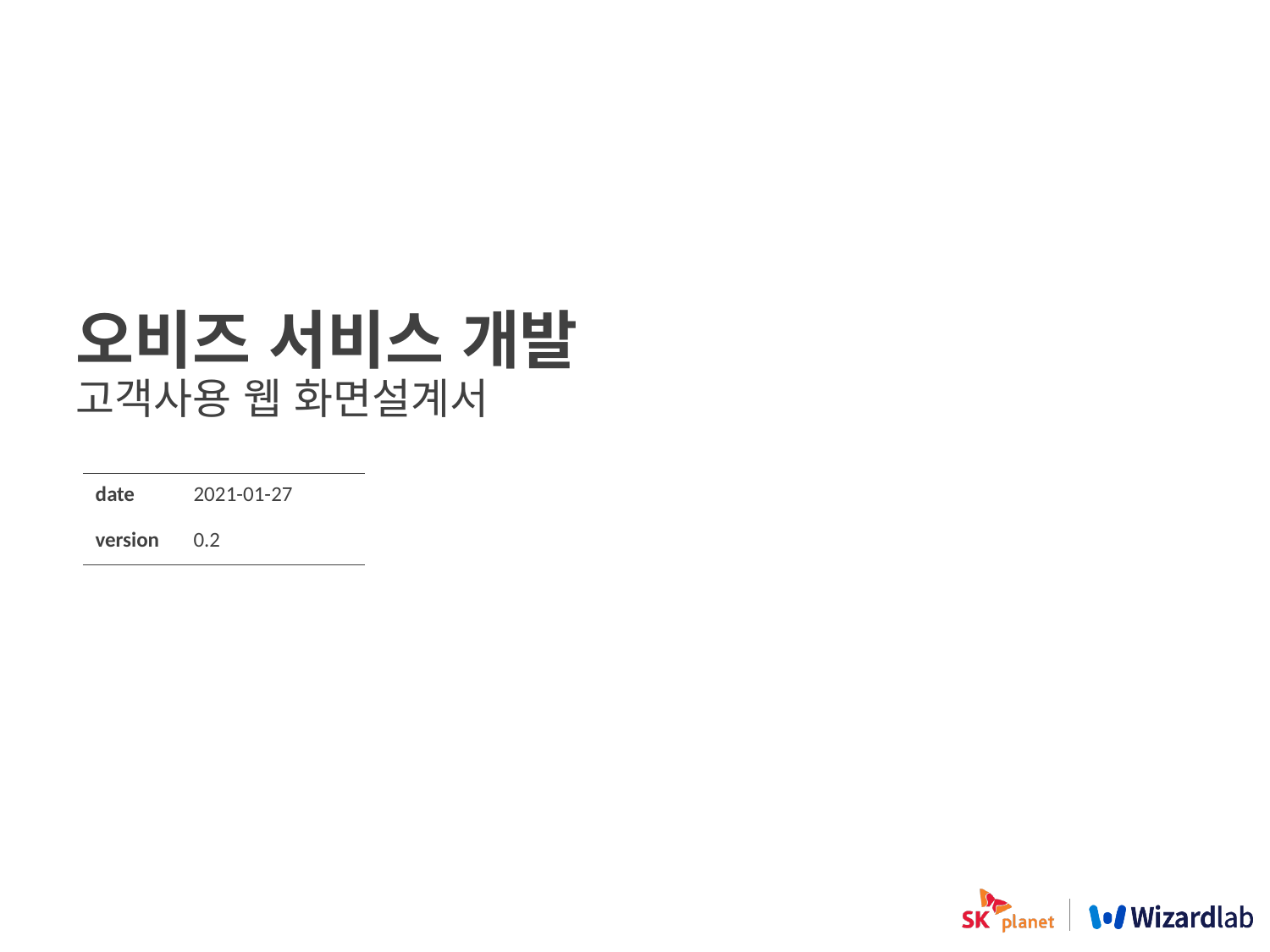

# 오비즈 서비스 개발 고객사용 웹 화면설계서
| date | 2021-01-27 |
| --- | --- |
| version | 0.2 |